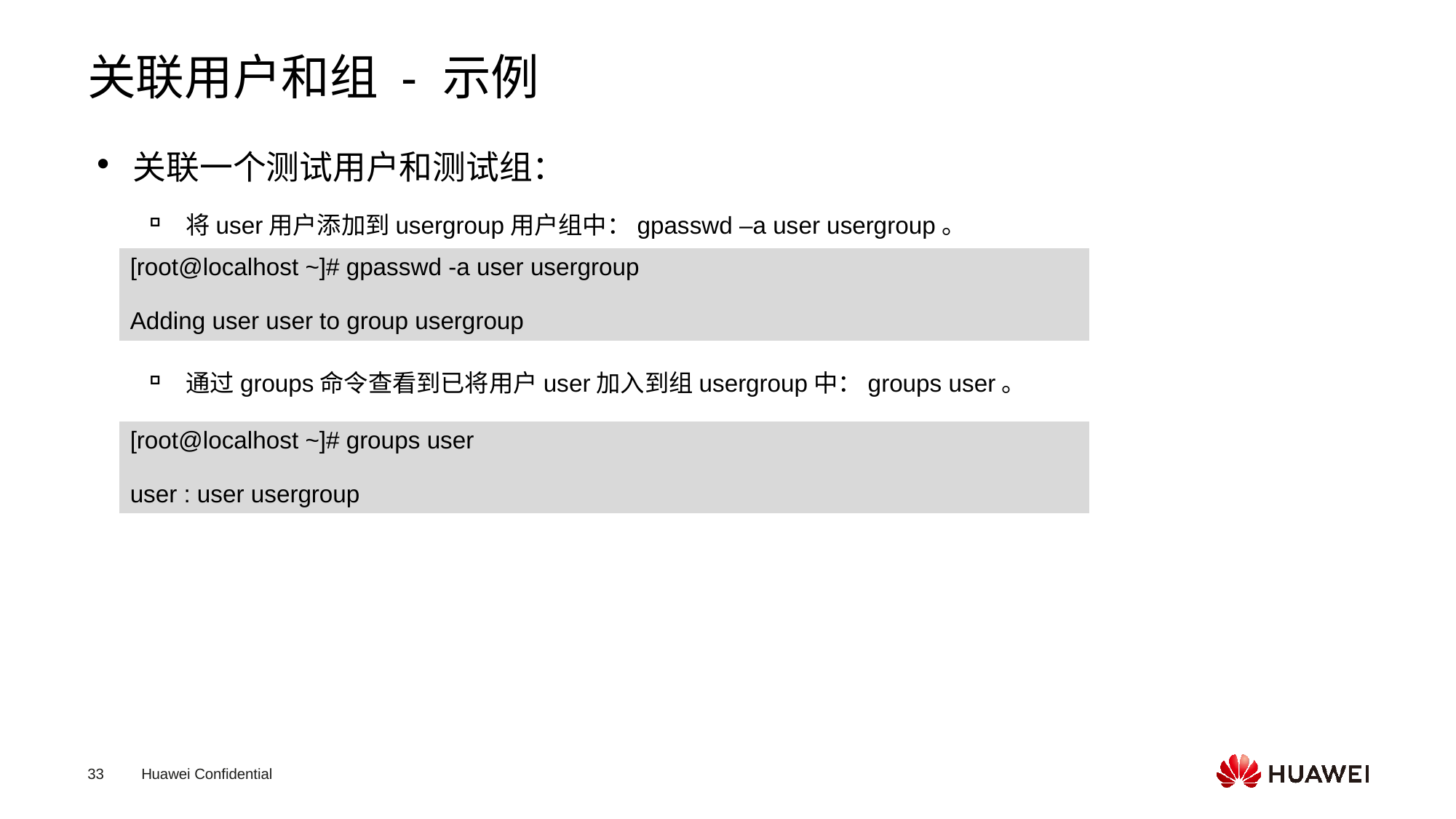

# 关联用户和组 - 示例
关联一个测试用户和测试组：
将user用户添加到usergroup用户组中：gpasswd –a user usergroup。

通过groups命令查看到已将用户user加入到组usergroup中：groups user。
| [root@localhost ~]# gpasswd -a user usergroup Adding user user to group usergroup |
| --- |
| [root@localhost ~]# groups user user : user usergroup |
| --- |